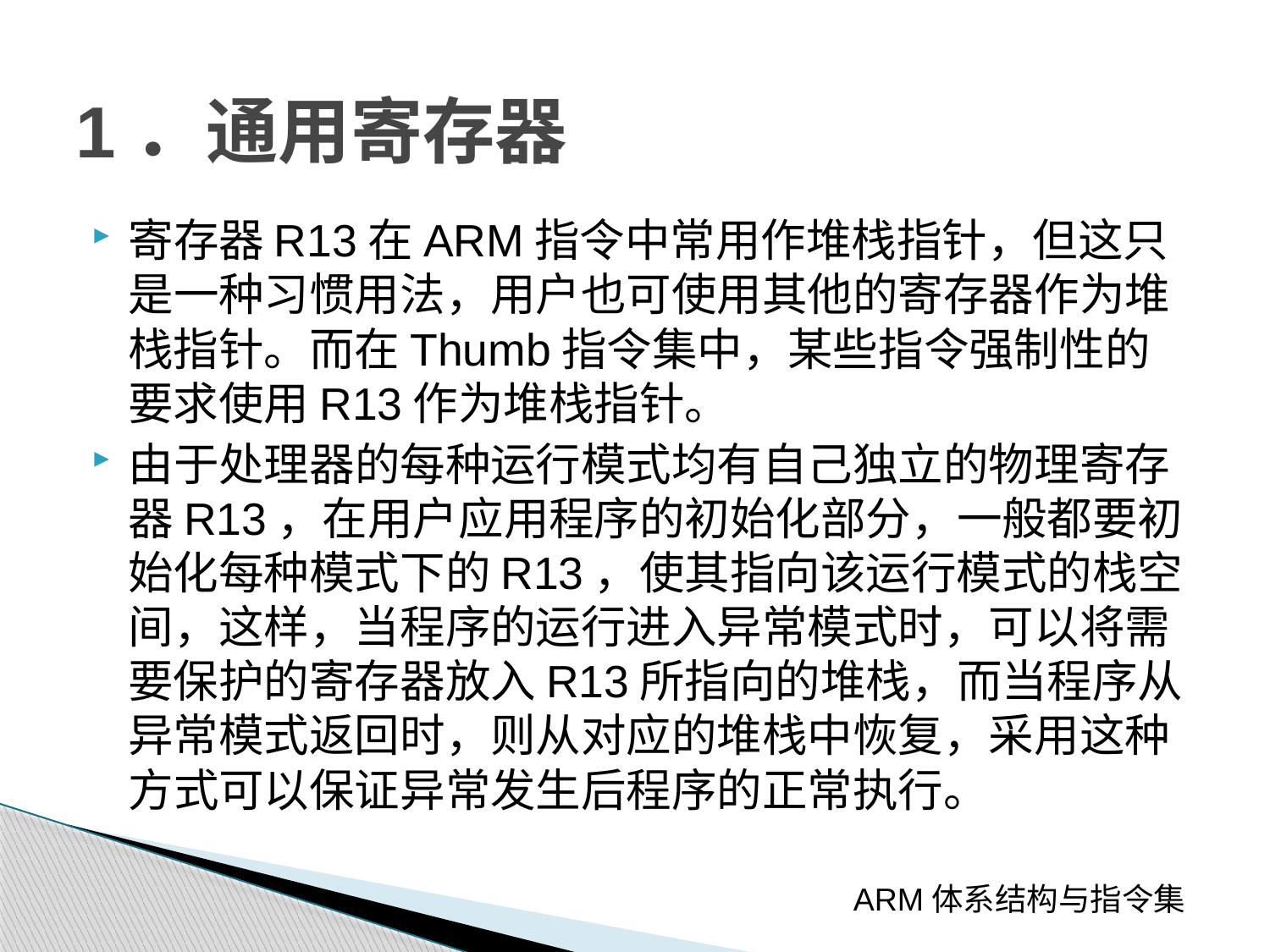

# 1．通用寄存器
寄存器R13在ARM指令中常用作堆栈指针，但这只是一种习惯用法，用户也可使用其他的寄存器作为堆栈指针。而在Thumb指令集中，某些指令强制性的要求使用R13作为堆栈指针。
由于处理器的每种运行模式均有自己独立的物理寄存器R13，在用户应用程序的初始化部分，一般都要初始化每种模式下的R13，使其指向该运行模式的栈空间，这样，当程序的运行进入异常模式时，可以将需要保护的寄存器放入R13所指向的堆栈，而当程序从异常模式返回时，则从对应的堆栈中恢复，采用这种方式可以保证异常发生后程序的正常执行。

            ARM体系结构与指令集